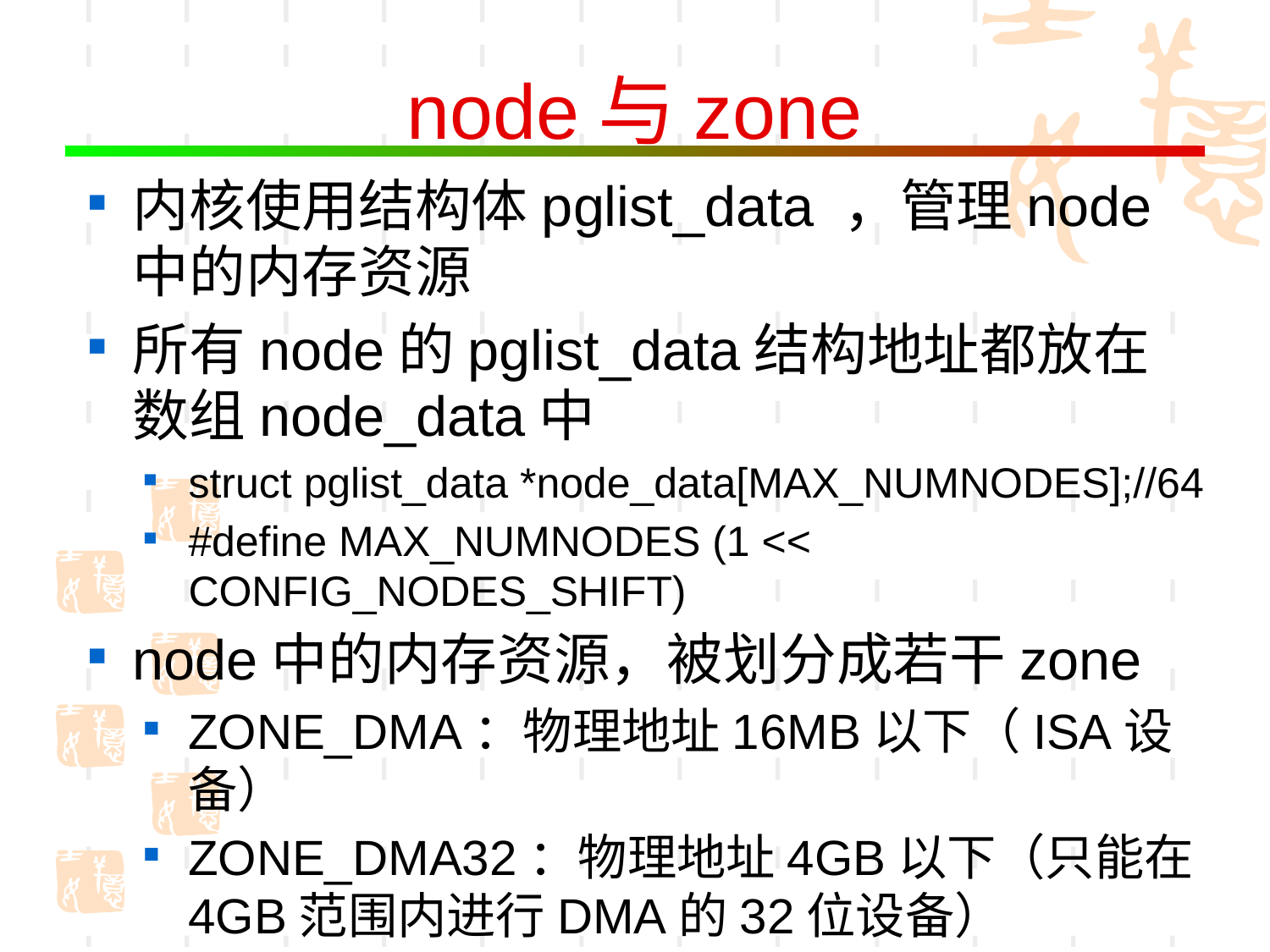

# node与zone
内核使用结构体pglist_data ，管理node中的内存资源
所有node的pglist_data结构地址都放在数组node_data中
struct pglist_data *node_data[MAX_NUMNODES];//64
#define MAX_NUMNODES (1 << CONFIG_NODES_SHIFT)
node中的内存资源，被划分成若干zone
ZONE_DMA：物理地址16MB以下（ISA设备）
ZONE_DMA32：物理地址4GB以下（只能在4GB范围内进行DMA的32位设备）
ZONE_NORMAL：物理地址4GB以上的空间